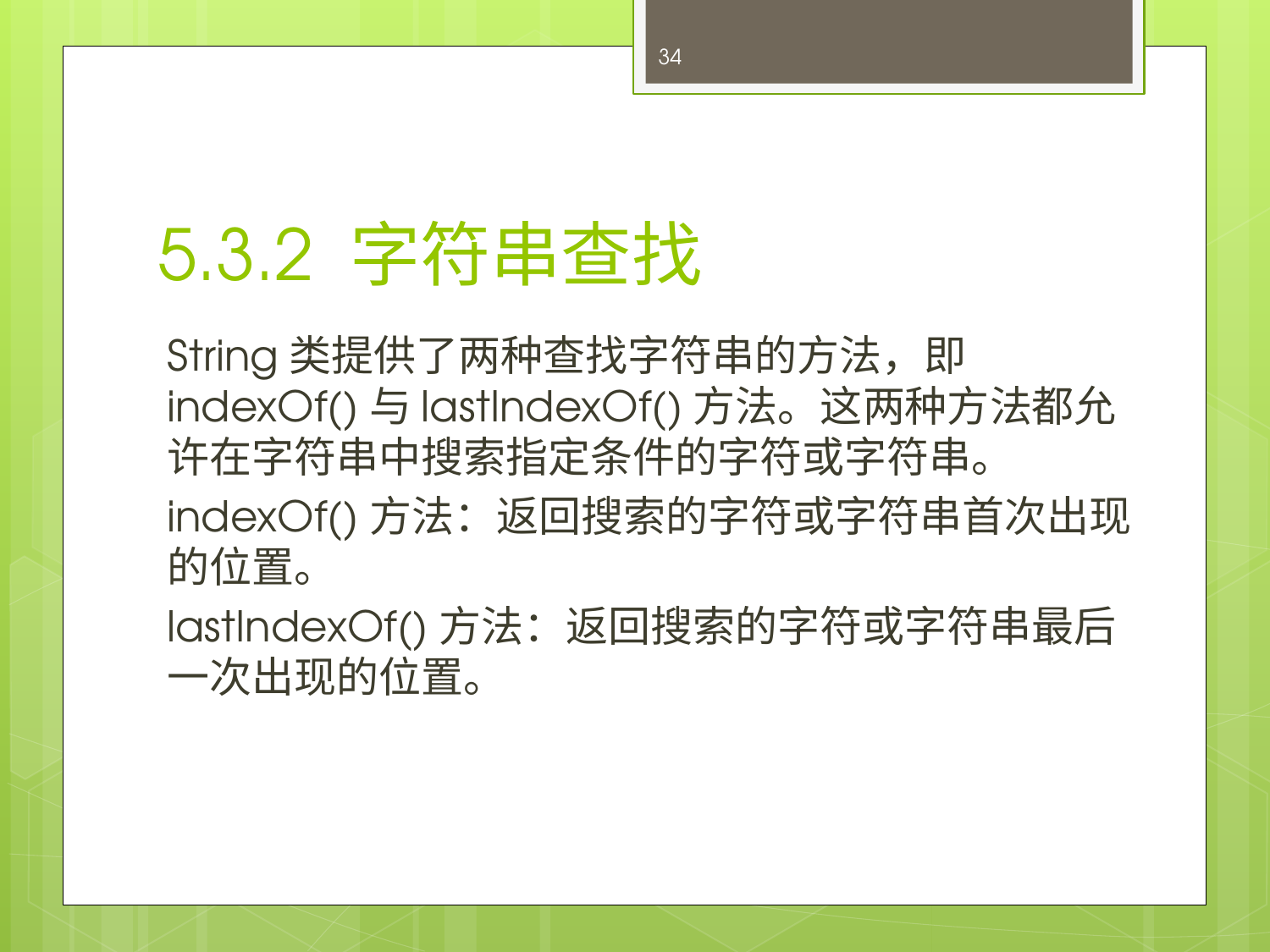

34
# 5.3.2 字符串查找
String类提供了两种查找字符串的方法，即indexOf()与lastIndexOf()方法。这两种方法都允许在字符串中搜索指定条件的字符或字符串。
indexOf()方法：返回搜索的字符或字符串首次出现的位置。
lastIndexOf()方法：返回搜索的字符或字符串最后一次出现的位置。